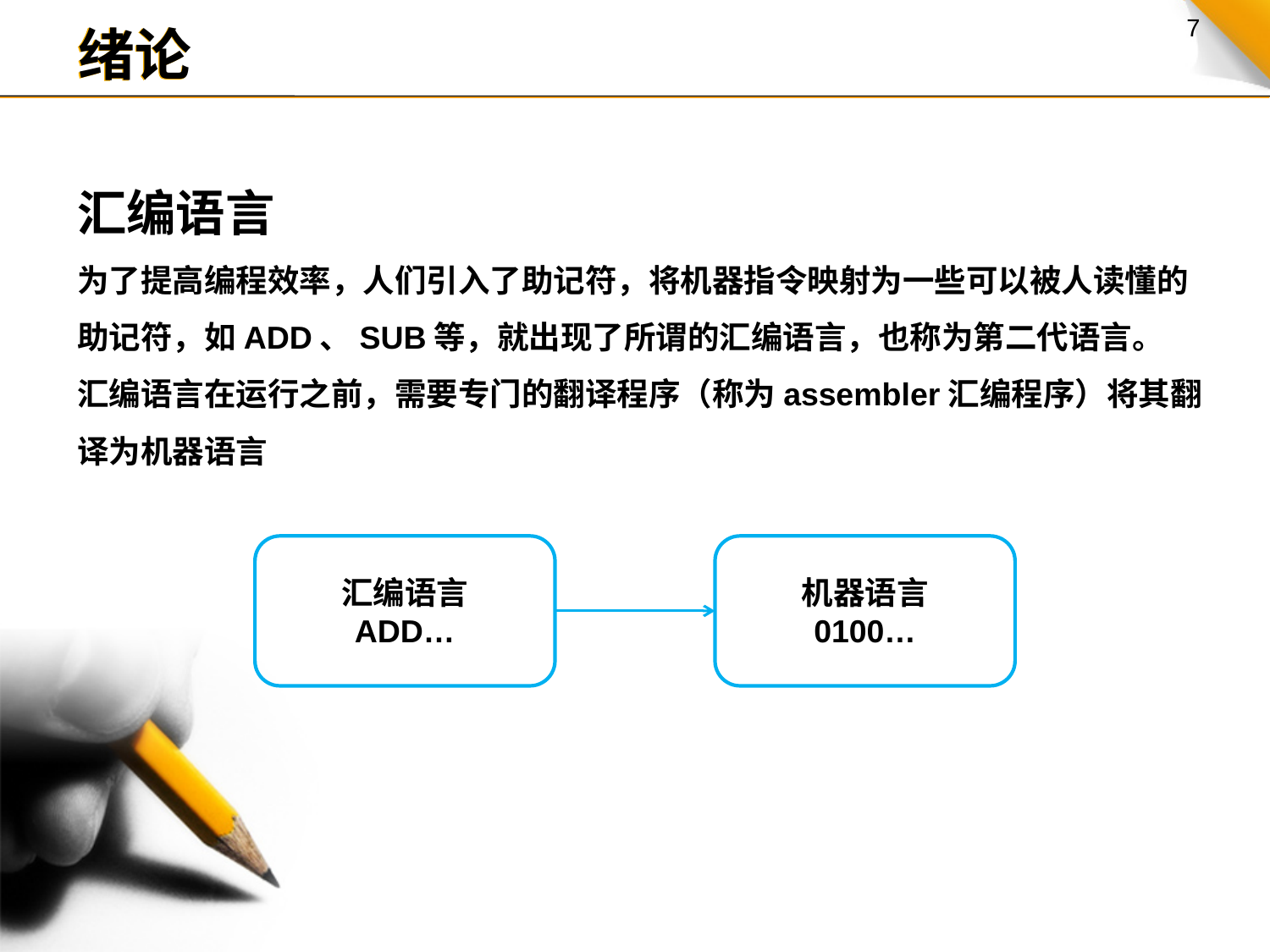

绪论
汇编语言
为了提高编程效率，人们引入了助记符，将机器指令映射为一些可以被人读懂的助记符，如ADD、SUB等，就出现了所谓的汇编语言，也称为第二代语言。
汇编语言在运行之前，需要专门的翻译程序（称为assembler汇编程序）将其翻译为机器语言
汇编语言
ADD…
机器语言
0100…